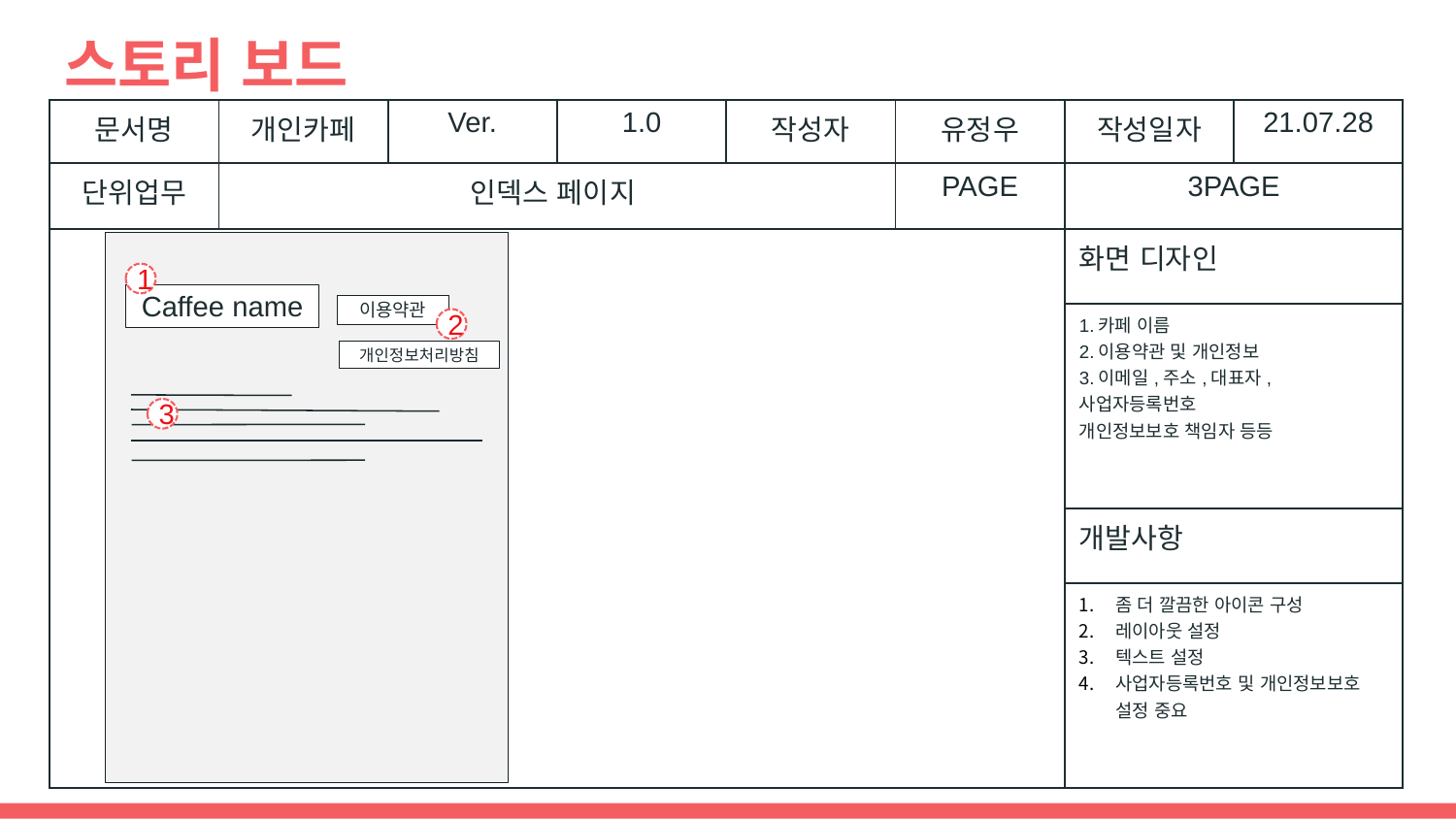

# 스토리 보드
| 문서명 | 개인카페 | Ver. | 1.0 | 작성자 | 유정우 | 작성일자 | 21.07.28 |
| --- | --- | --- | --- | --- | --- | --- | --- |
| 단위업무 | 인덱스 페이지 |  |  |  | PAGE | 3PAGE |  |
|  |  |  |  |  |  | 화면 디자인 |  |
|  |  |  |  |  |  | 1.카페 이름 2.이용약관 및 개인정보 3.이메일,주소,대표자,사업자등록번호 개인정보보호 책임자 등등 |  |
|  |  |  |  |  |  | 개발사항 |  |
|  |  |  |  |  |  | 좀 더 깔끔한 아이콘 구성 레이아웃 설정 텍스트 설정 사업자등록번호 및 개인정보보호 설정 중요 |  |

Caffee name
이용약관
개인정보처리방침
1
2
3